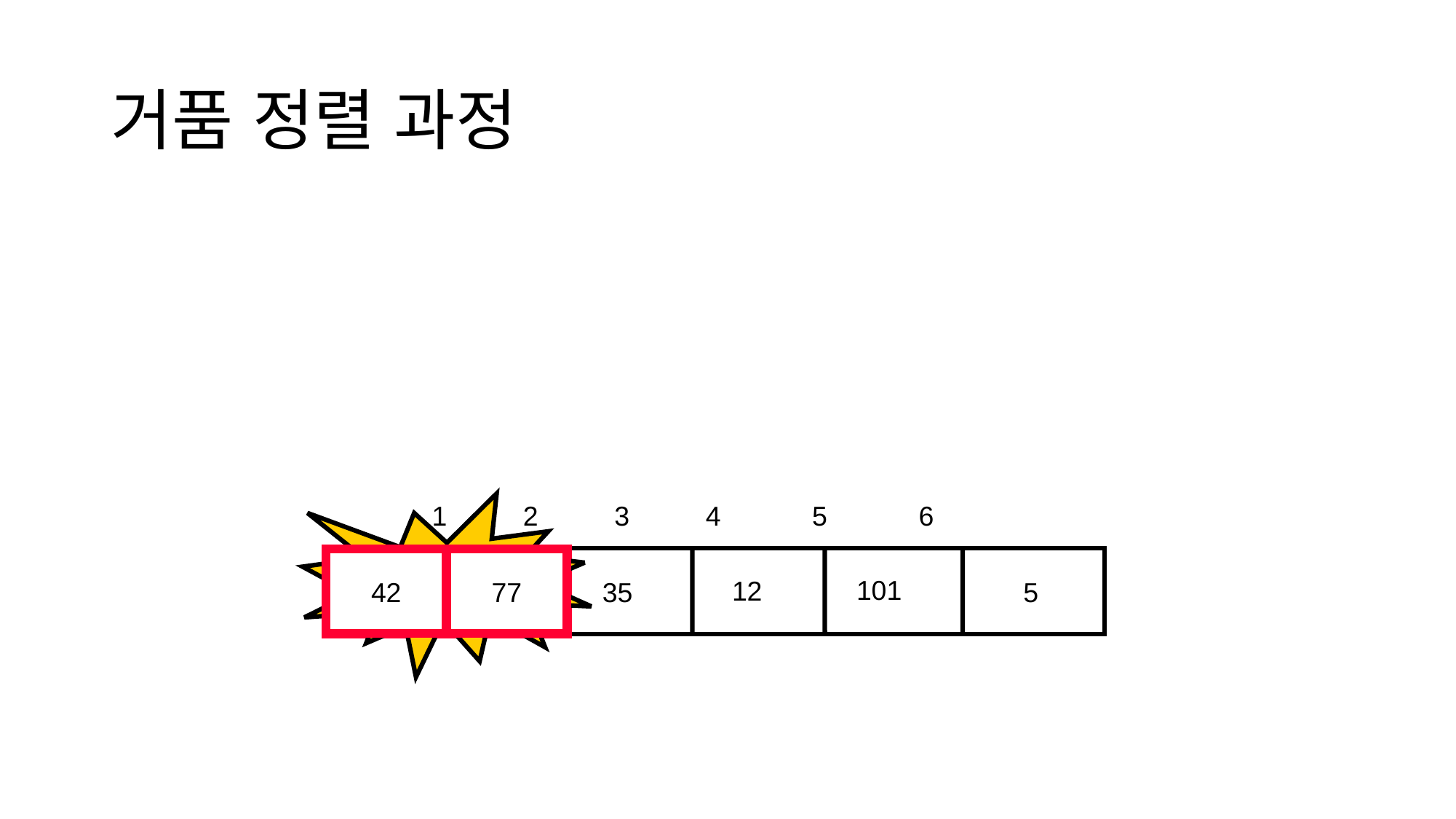

# 거품 정렬 과정

Swap
1          2          3          4            5            6

42
77

101
12
42
35
5
77